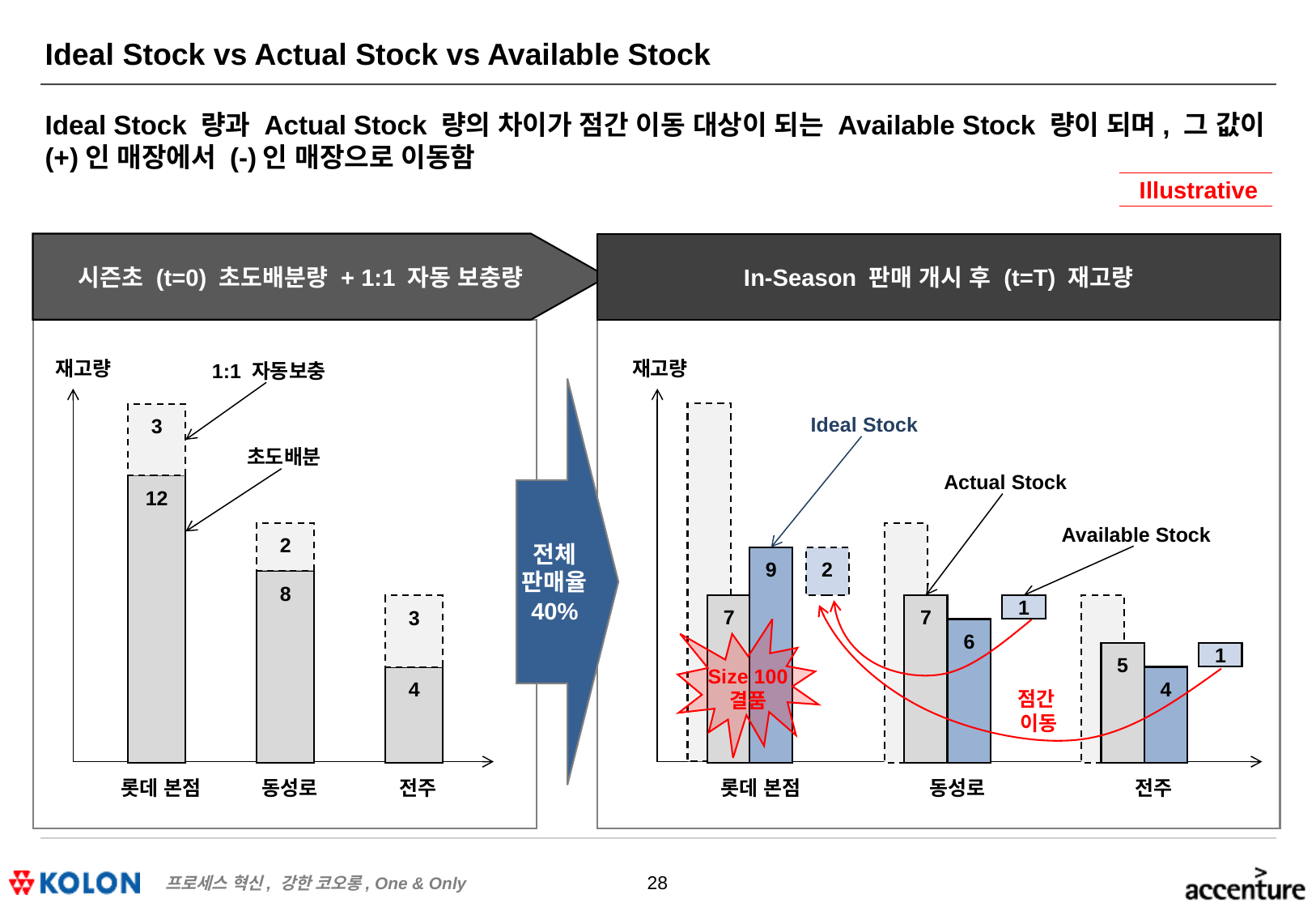

# Ideal Stock vs Actual Stock vs Available Stock
Ideal Stock 량과 Actual Stock 량의 차이가 점간 이동 대상이 되는 Available Stock 량이 되며, 그 값이 (+)인 매장에서 (-)인 매장으로 이동함
Illustrative
시즌초 (t=0) 초도배분량 + 1:1 자동 보충량
In-Season 판매 개시 후 (t=T) 재고량

재고량
전체
판매율
40%

7
7

5
롯데 본점
동성로
전주

재고량
롯데 본점
동성로
전주
1:1 자동보충
3
Ideal Stock
초도배분
Actual Stock
12
Available Stock
2
9
6
4
2
1
1

점간
이동
8
3

Size 100 결품
4